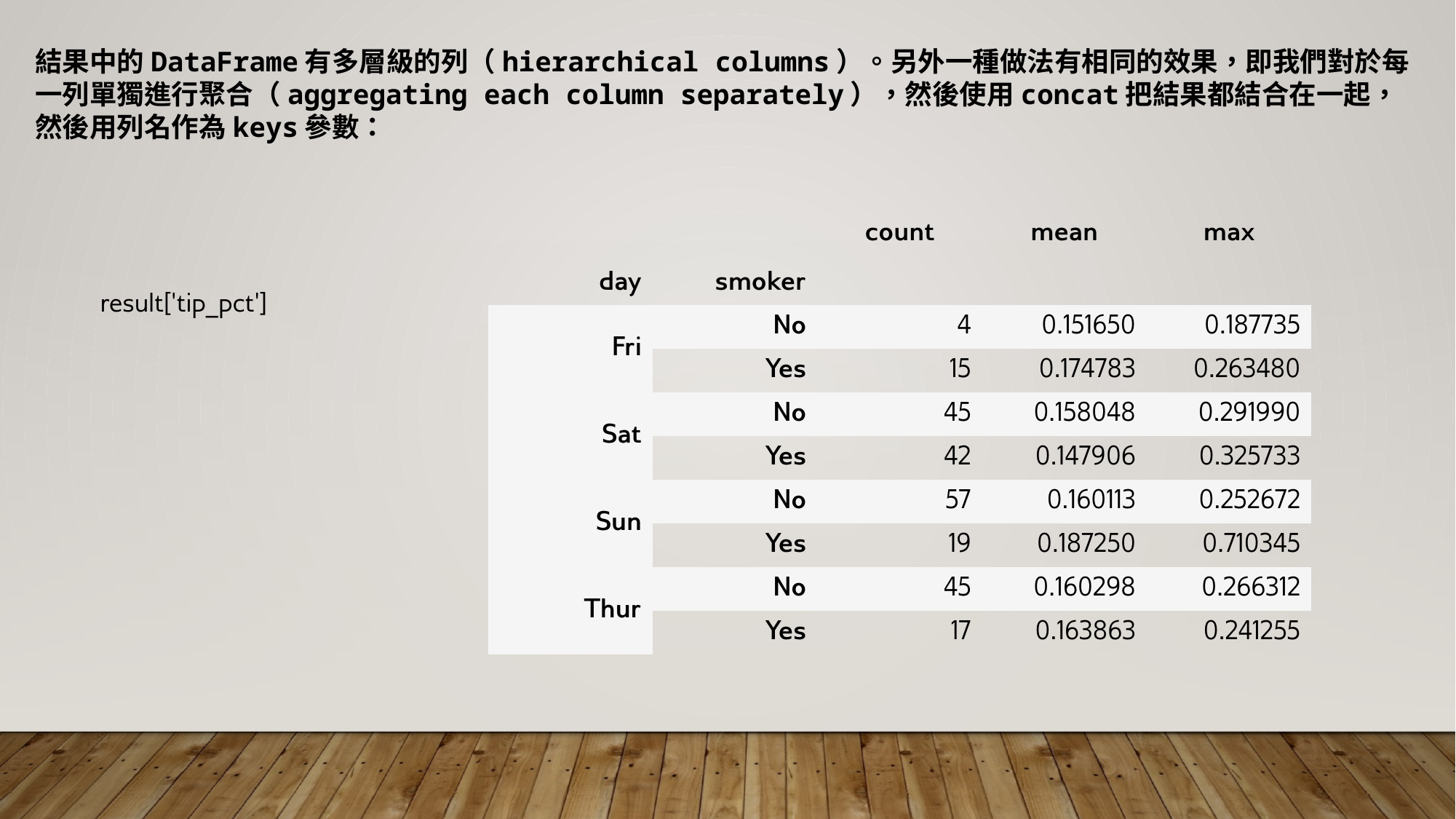

結果中的DataFrame有多層級的列（hierarchical columns）。另外一種做法有相同的效果，即我們對於每一列單獨進行聚合（aggregating each column separately），然後使用concat把結果都結合在一起，然後用列名作為keys參數：
|  |  | count | mean | max |
| --- | --- | --- | --- | --- |
| day | smoker |  |  |  |
| Fri | No | 4 | 0.151650 | 0.187735 |
|  | Yes | 15 | 0.174783 | 0.263480 |
| Sat | No | 45 | 0.158048 | 0.291990 |
|  | Yes | 42 | 0.147906 | 0.325733 |
| Sun | No | 57 | 0.160113 | 0.252672 |
|  | Yes | 19 | 0.187250 | 0.710345 |
| Thur | No | 45 | 0.160298 | 0.266312 |
|  | Yes | 17 | 0.163863 | 0.241255 |
result['tip_pct']